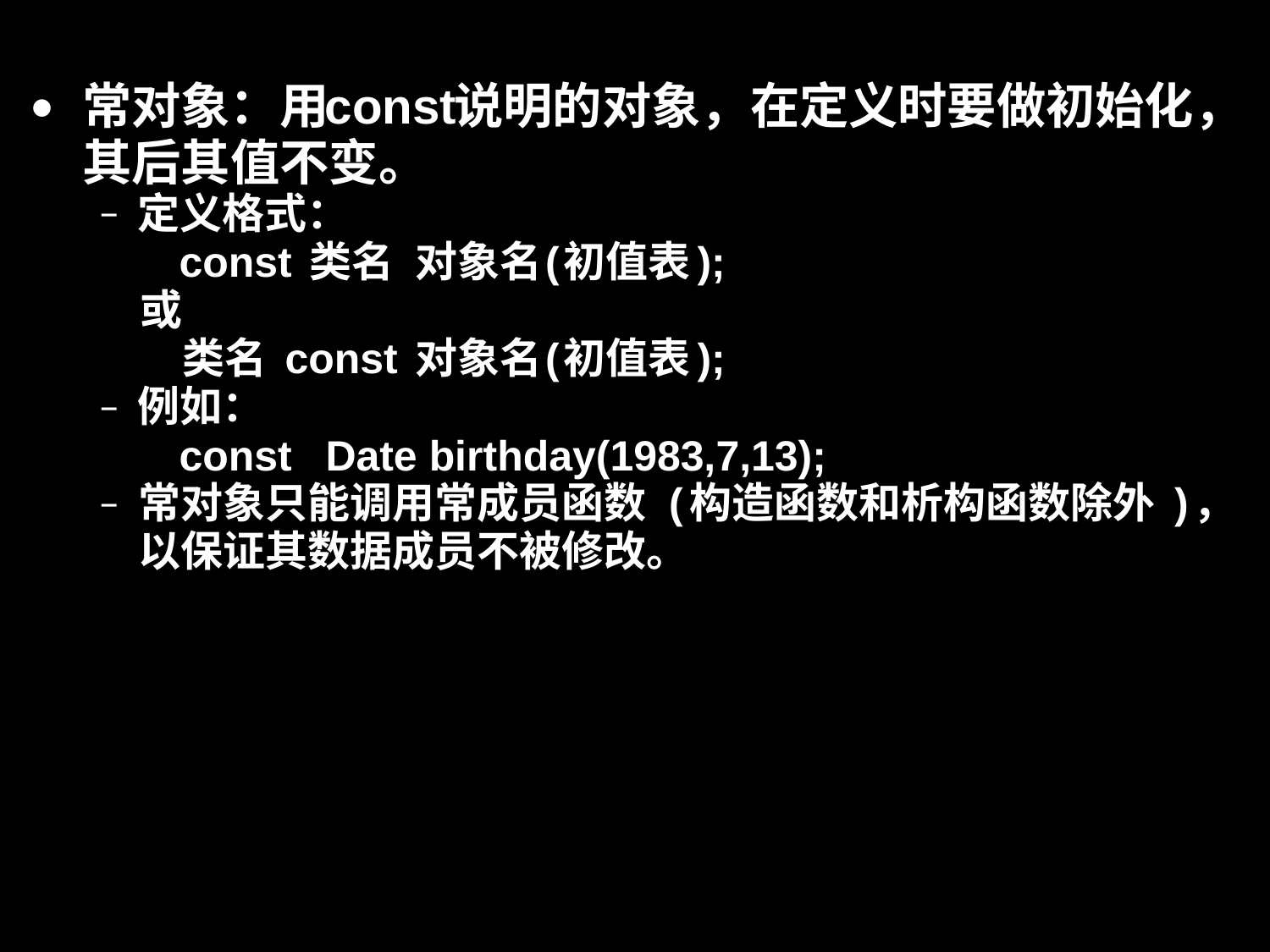

•
常对象：用
const
说明的对象，在定义时要做初始化，

其后其值不变。
–
定义格式：
const
类名
对象名
(
初值表
);
或
类名
const
对象名
(
初值表
);

–
例如：
const
Date birthday(1983,7,13);
–
常对象只能调用常成员函数
(
构造函数和析构函数除外
)
，
以保证其数据成员不被修改。